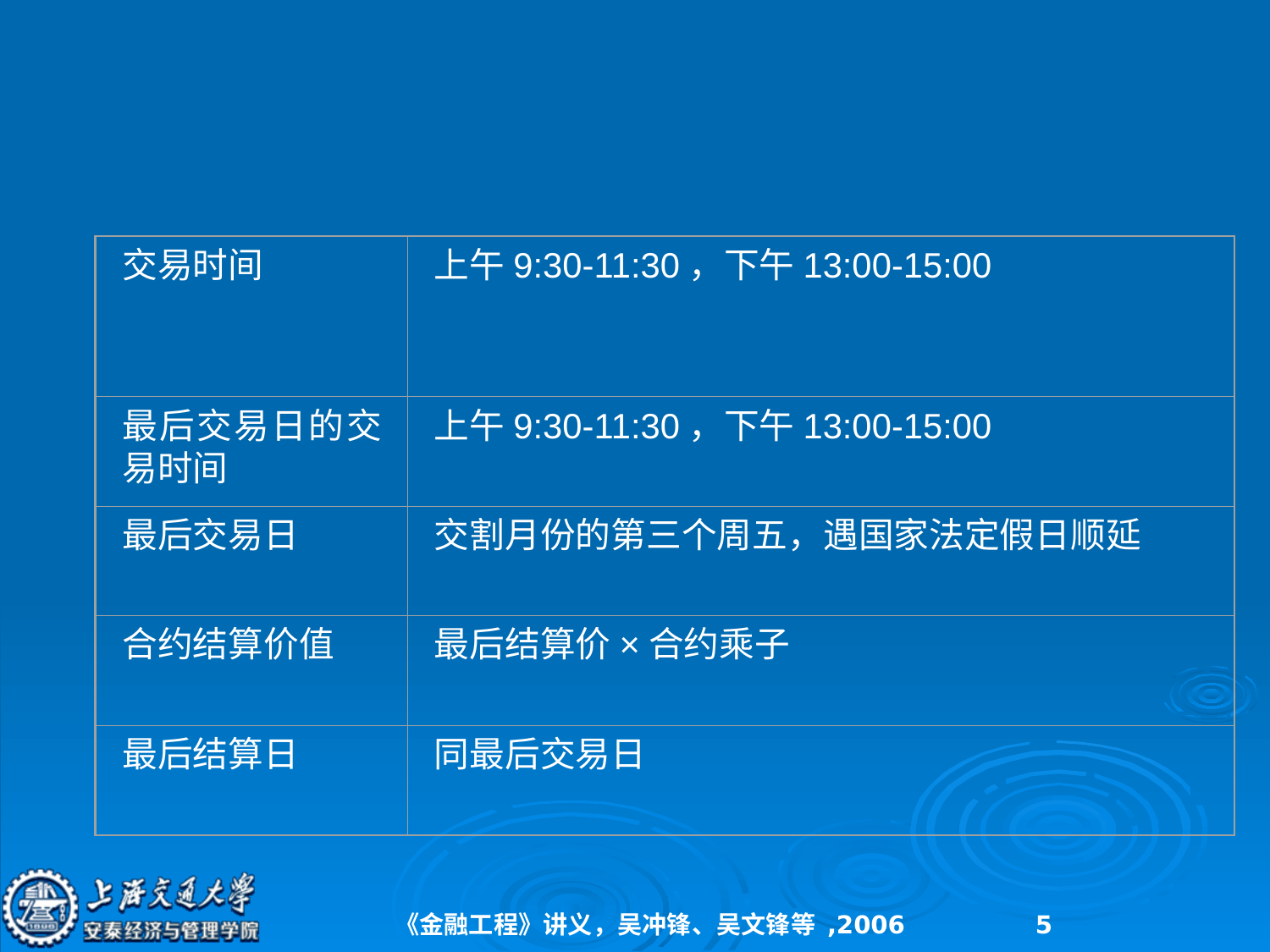

#

交易时间

上午9:30-11:30，下午13:00-15:00

最后交易日的交易时间

上午9:30-11:30，下午13:00-15:00

最后交易日

交割月份的第三个周五，遇国家法定假日顺延

合约结算价值

最后结算价×合约乘子

最后结算日

同最后交易日